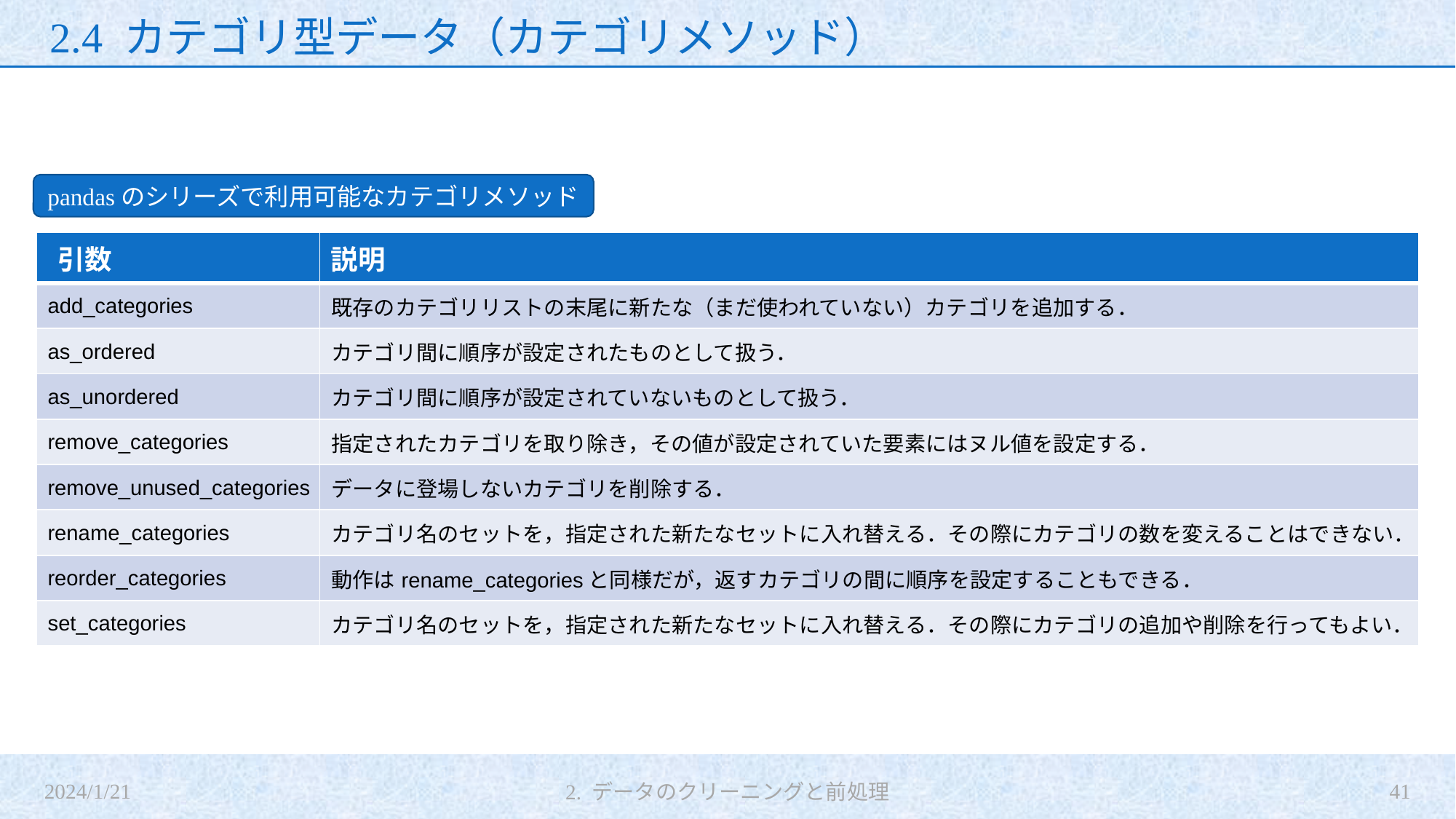

# 2.4 カテゴリ型データ（カテゴリメソッド）
pandasのシリーズで利用可能なカテゴリメソッド
| 引数 | 説明 |
| --- | --- |
| add\_categories | 既存のカテゴリリストの末尾に新たな（まだ使われていない）カテゴリを追加する． |
| as\_ordered | カテゴリ間に順序が設定されたものとして扱う． |
| as\_unordered | カテゴリ間に順序が設定されていないものとして扱う． |
| remove\_categories | 指定されたカテゴリを取り除き，その値が設定されていた要素にはヌル値を設定する． |
| remove\_unused\_categories | データに登場しないカテゴリを削除する． |
| rename\_categories | カテゴリ名のセットを，指定された新たなセットに入れ替える．その際にカテゴリの数を変えることはできない． |
| reorder\_categories | 動作はrename\_categoriesと同様だが，返すカテゴリの間に順序を設定することもできる． |
| set\_categories | カテゴリ名のセットを，指定された新たなセットに入れ替える．その際にカテゴリの追加や削除を行ってもよい． |
2024/1/21
41
2. データのクリーニングと前処理